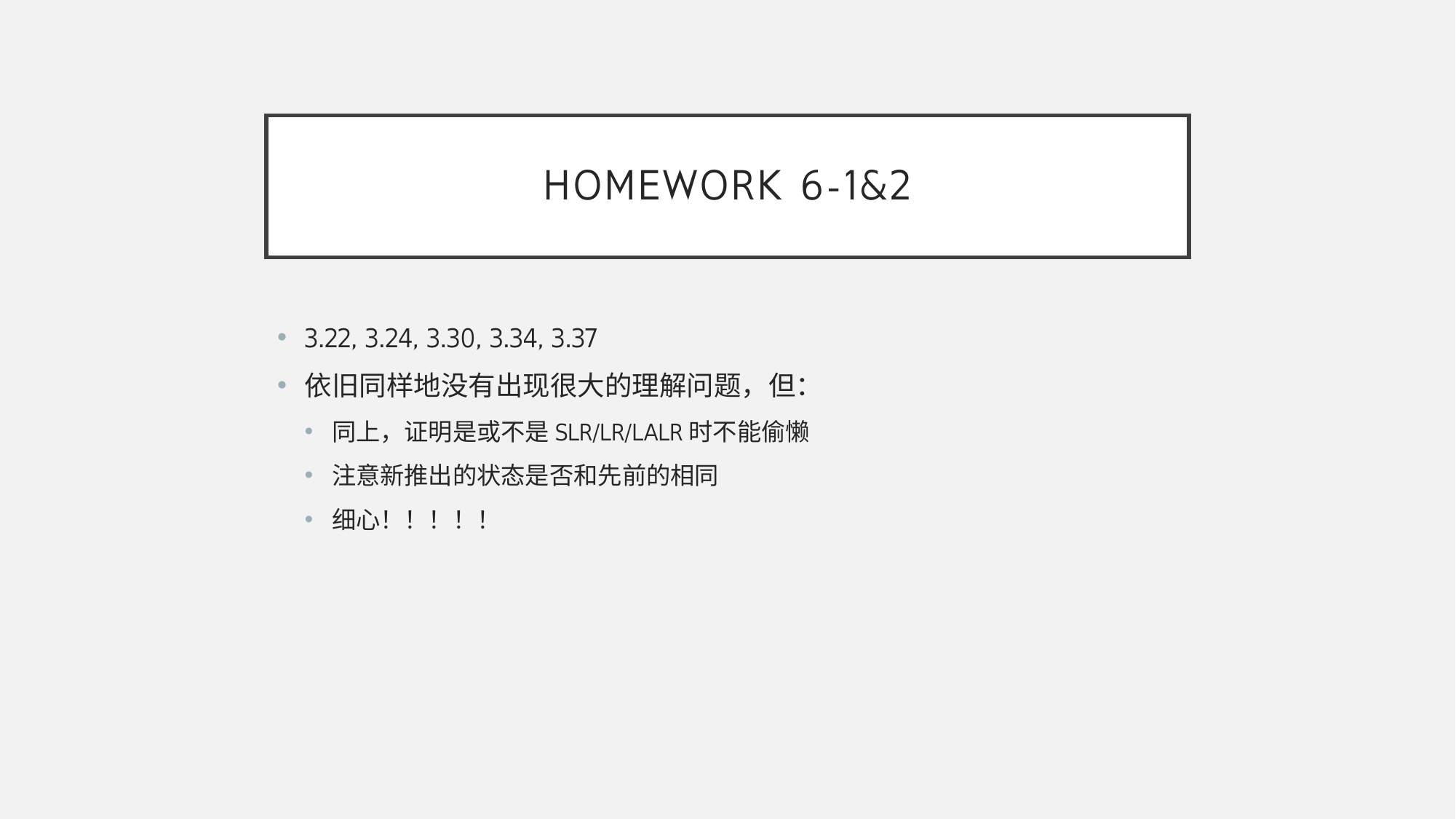

# HOMEWORK 6-1&2
3.22, 3.24, 3.30, 3.34, 3.37
依旧同样地没有出现很大的理解问题，但：
同上，证明是或不是SLR/LR/LALR时不能偷懒
注意新推出的状态是否和先前的相同
细心！！！！！